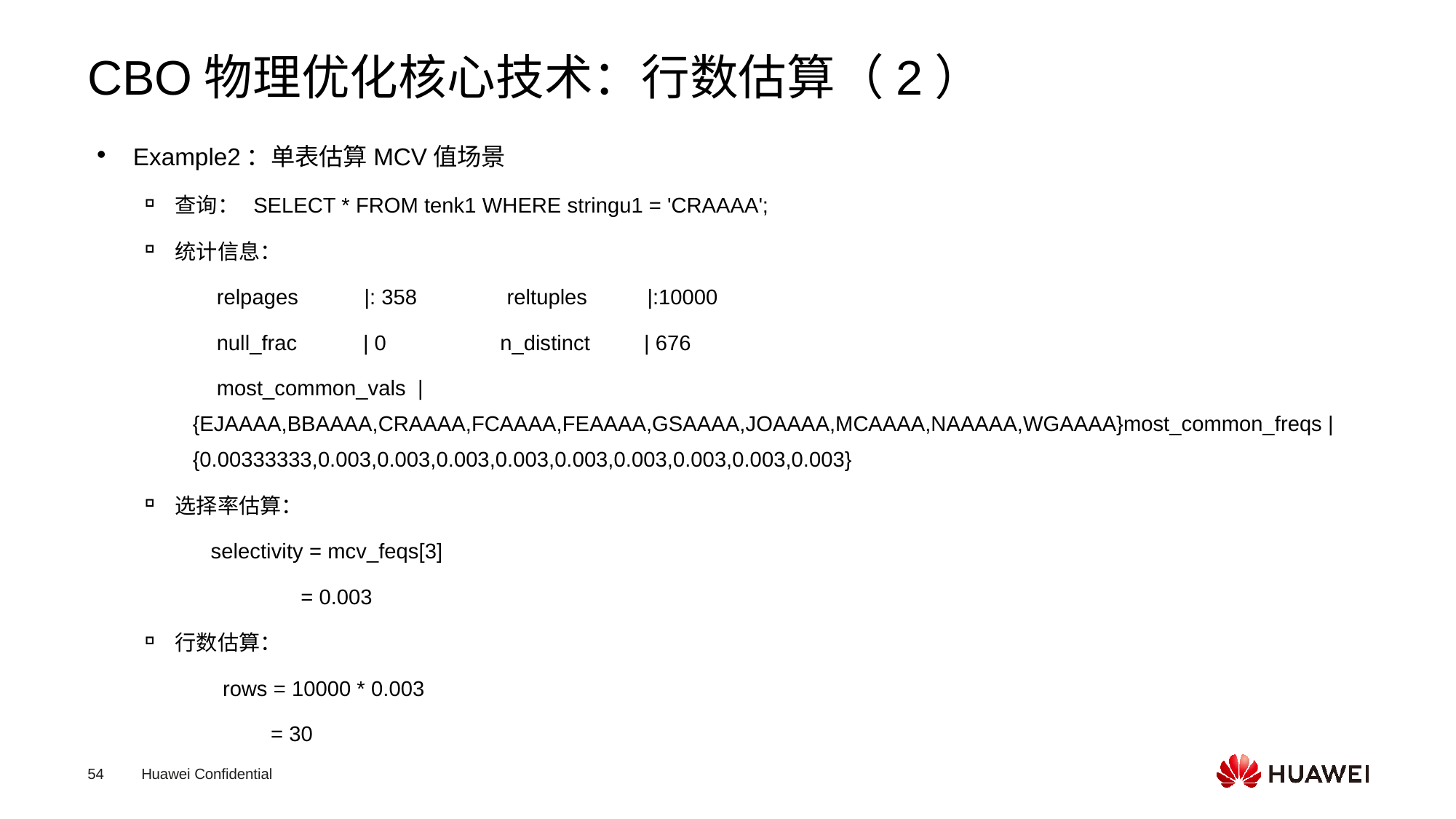

# CBO物理优化核心技术：行数估算（2）
Example2：单表估算MCV值场景
查询：  SELECT * FROM tenk1 WHERE stringu1 = 'CRAAAA';
统计信息：
    relpages           |: 358               reltuples          |:10000
    null_frac           | 0                   n_distinct         | 676
    most_common_vals  | {EJAAAA,BBAAAA,CRAAAA,FCAAAA,FEAAAA,GSAAAA,JOAAAA,MCAAAA,NAAAAA,WGAAAA}most_common_freqs | {0.00333333,0.003,0.003,0.003,0.003,0.003,0.003,0.003,0.003,0.003}
选择率估算：
   selectivity = mcv_feqs[3]
                  = 0.003
行数估算：
     rows = 10000 * 0.003
             = 30